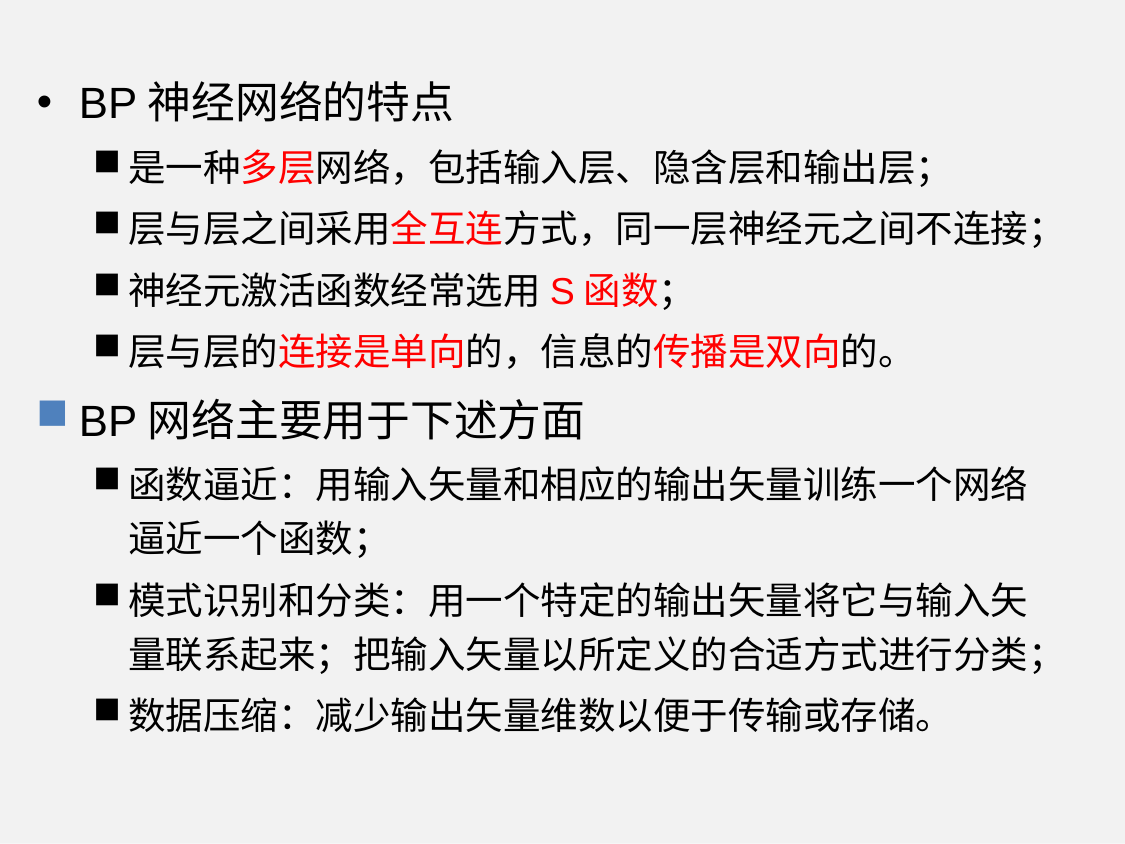

BP神经网络的特点
是一种多层网络，包括输入层、隐含层和输出层；
层与层之间采用全互连方式，同一层神经元之间不连接；
神经元激活函数经常选用S函数；
层与层的连接是单向的，信息的传播是双向的。
BP网络主要用于下述方面
函数逼近：用输入矢量和相应的输出矢量训练一个网络逼近一个函数；
模式识别和分类：用一个特定的输出矢量将它与输入矢量联系起来；把输入矢量以所定义的合适方式进行分类；
数据压缩：减少输出矢量维数以便于传输或存储。